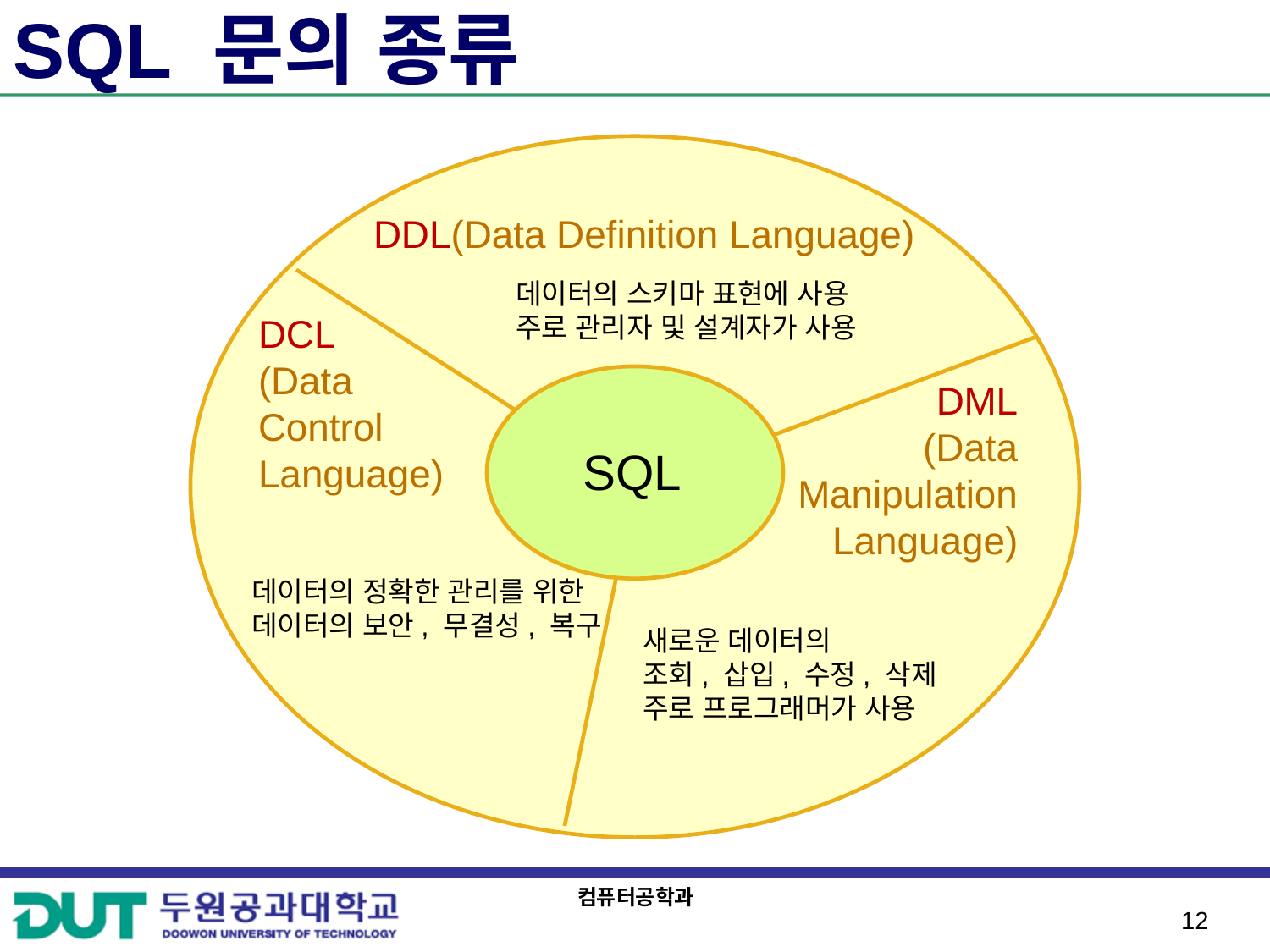

# SQL 문의 종류

DDL(Data Definition Language)

데이터의 스키마 표현에 사용
주로 관리자 및 설계자가 사용
DCL
(Data
Control
Language)

DML
(Data
Manipulation
Language)
SQL

데이터의 정확한 관리를 위한
데이터의 보안, 무결성, 복구
새로운 데이터의
조회, 삽입, 수정, 삭제
주로 프로그래머가 사용